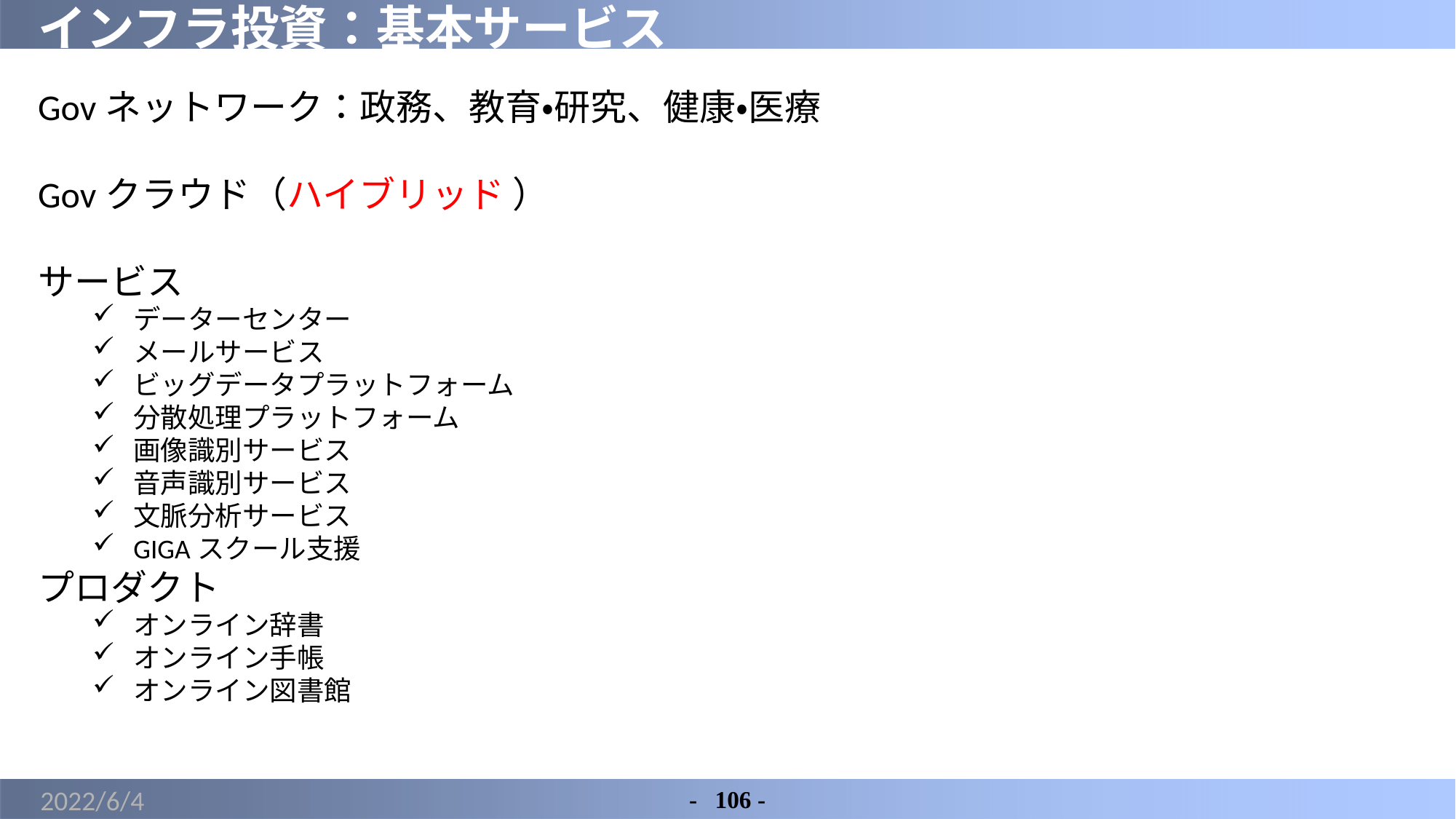

# インフラ投資：基本サービス
Govネットワーク：政務、教育・研究、健康・医療

Govクラウド（ハイブリッド ）

サービス
データーセンター
メールサービス
ビッグデータプラットフォーム
分散処理プラットフォーム
画像識別サービス
音声識別サービス
文脈分析サービス
GIGAスクール支援
プロダクト
オンライン辞書
オンライン手帳
オンライン図書館

2022/6/4
-	106 -